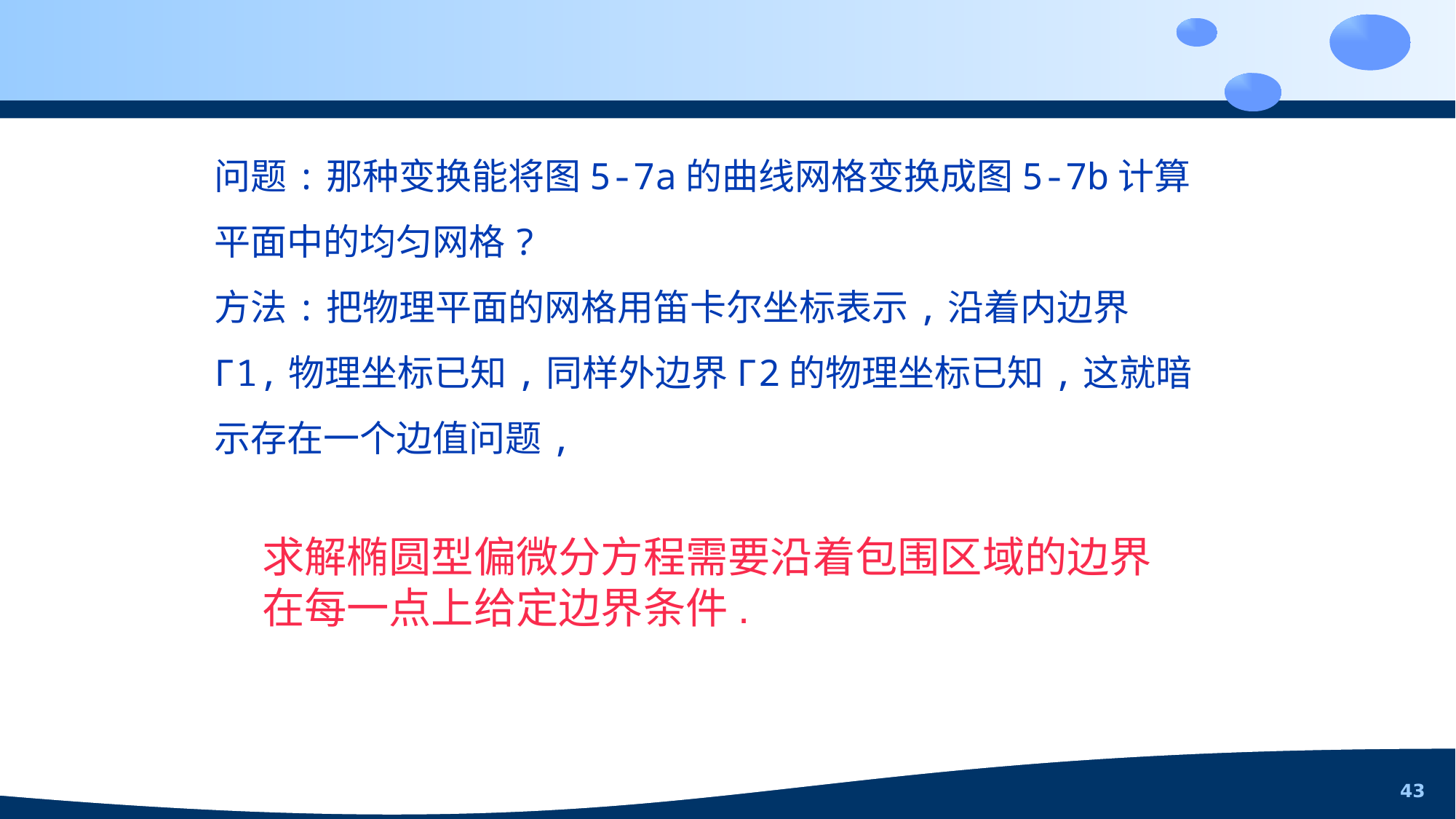

43
问题:那种变换能将图5-7a的曲线网格变换成图5-7b计算平面中的均匀网格?
方法:把物理平面的网格用笛卡尔坐标表示,沿着内边界Γ1,物理坐标已知,同样外边界Γ2的物理坐标已知,这就暗示存在一个边值问题,
求解椭圆型偏微分方程需要沿着包围区域的边界在每一点上给定边界条件.
虚沪荚族媚忿鸳唉羹腹割悲栅若详盐诫买拨考摇畦厢赣辨檬樟俐态祷摘走第五章网格生成与坐标变换第五章网格生成与坐标变换